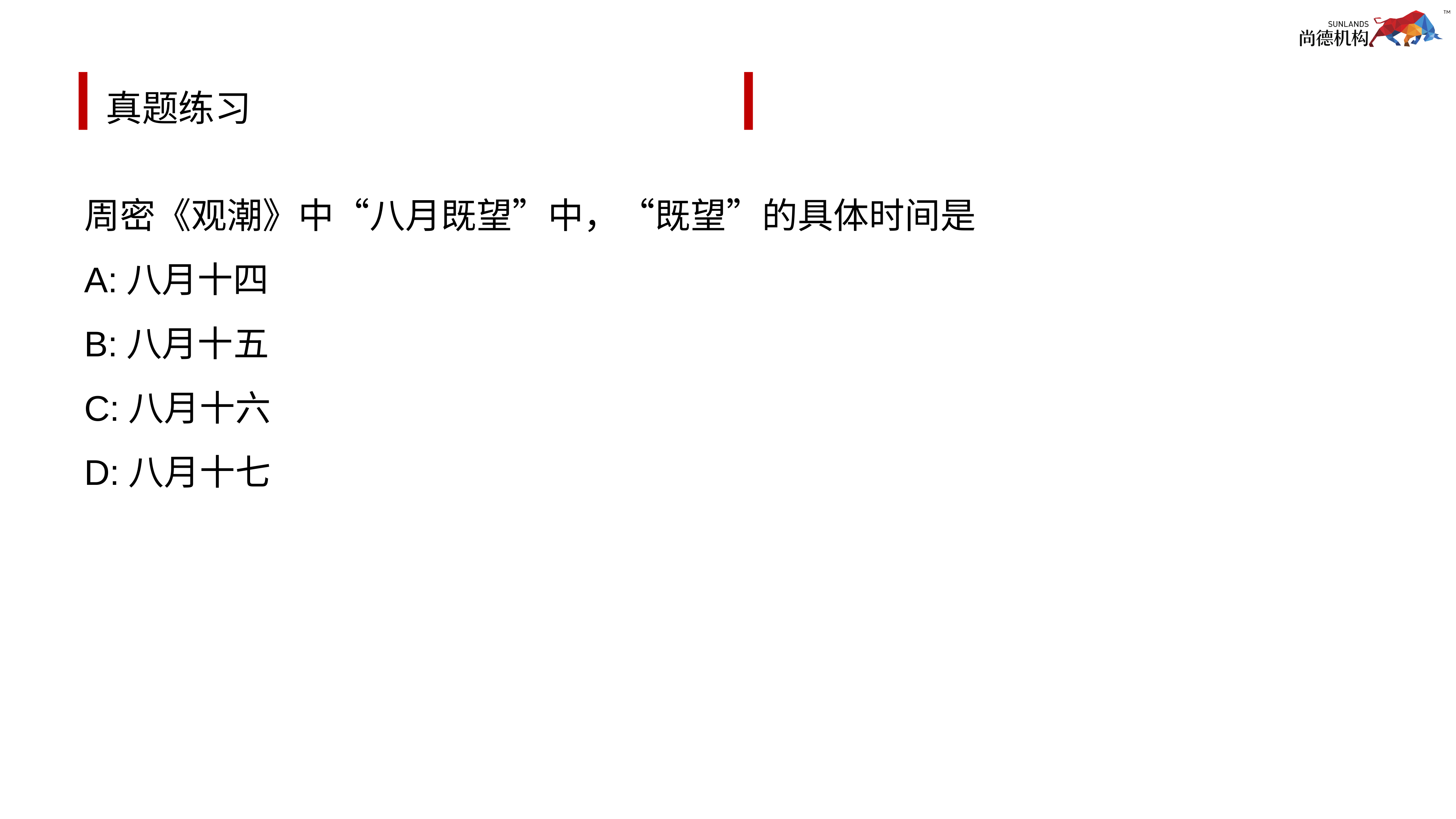

# 真题练习
周密《观潮》中“八月既望”中，“既望”的具体时间是
A:八月十四
B:八月十五
C:八月十六
D:八月十七